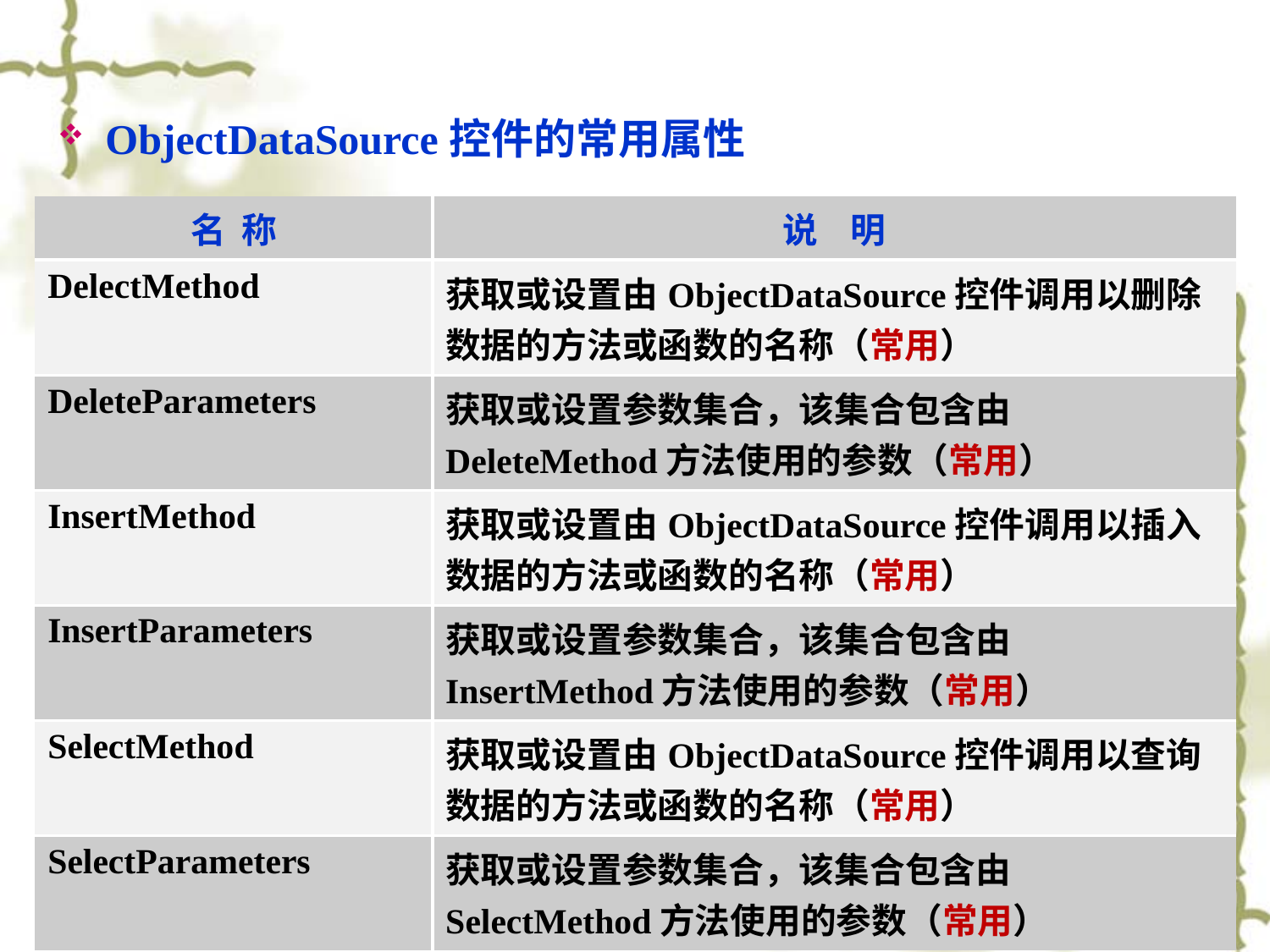

ObjectDataSource控件的常用属性
| 名 称 | 说 明 |
| --- | --- |
| DelectMethod | 获取或设置由ObjectDataSource控件调用以删除数据的方法或函数的名称（常用） |
| DeleteParameters | 获取或设置参数集合，该集合包含由DeleteMethod方法使用的参数（常用） |
| InsertMethod | 获取或设置由ObjectDataSource控件调用以插入数据的方法或函数的名称（常用） |
| InsertParameters | 获取或设置参数集合，该集合包含由InsertMethod方法使用的参数（常用） |
| SelectMethod | 获取或设置由ObjectDataSource控件调用以查询数据的方法或函数的名称（常用） |
| SelectParameters | 获取或设置参数集合，该集合包含由SelectMethod方法使用的参数（常用） |